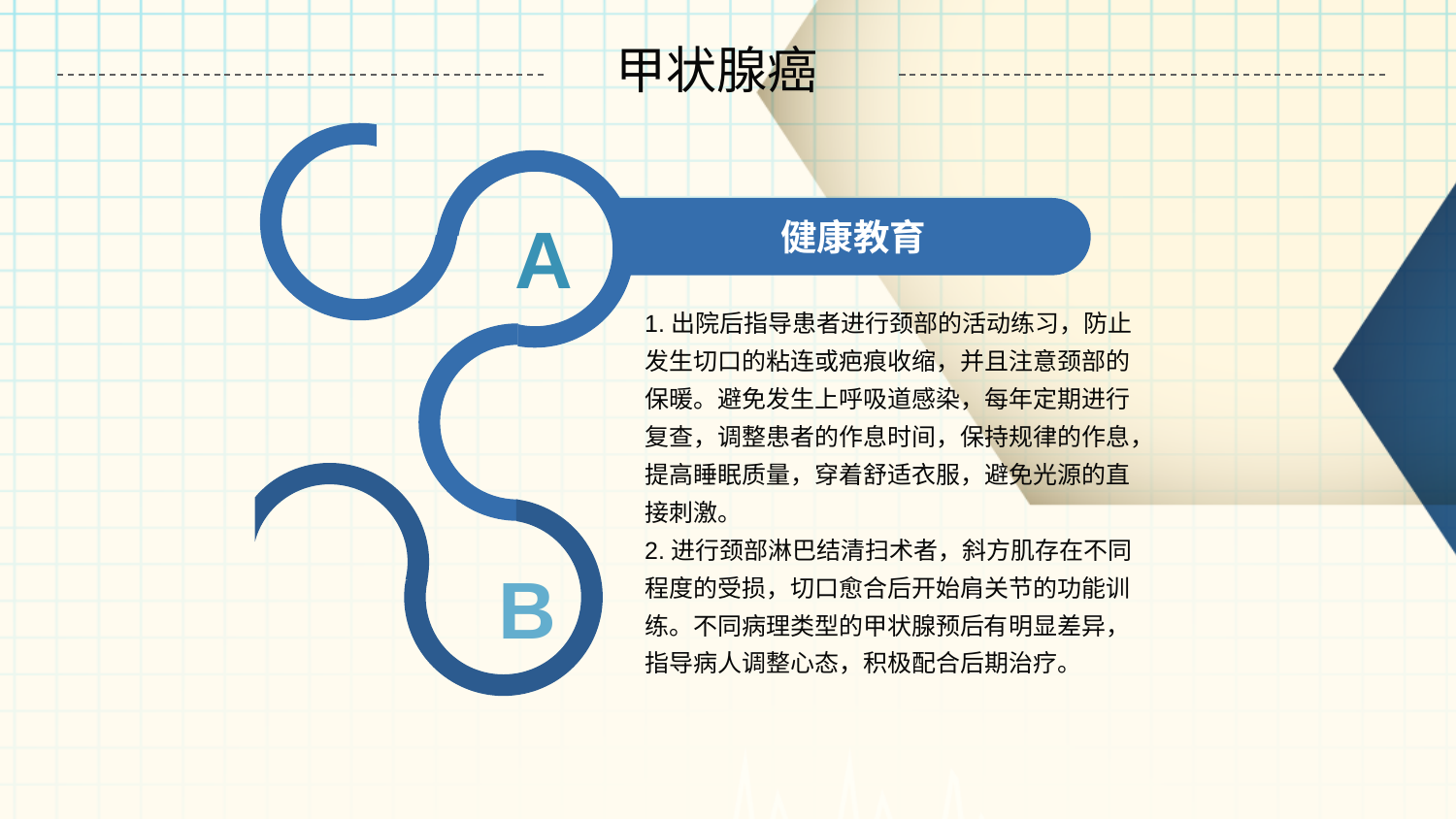

甲状腺癌

健康教育
A
1.出院后指导患者进行颈部的活动练习，防止发生切口的粘连或疤痕收缩，并且注意颈部的保暖。避免发生上呼吸道感染，每年定期进行复查，调整患者的作息时间，保持规律的作息，提高睡眠质量，穿着舒适衣服，避免光源的直接刺激。
2.进行颈部淋巴结清扫术者，斜方肌存在不同程度的受损，切口愈合后开始肩关节的功能训练。不同病理类型的甲状腺预后有明显差异，指导病人调整心态，积极配合后期治疗。

B